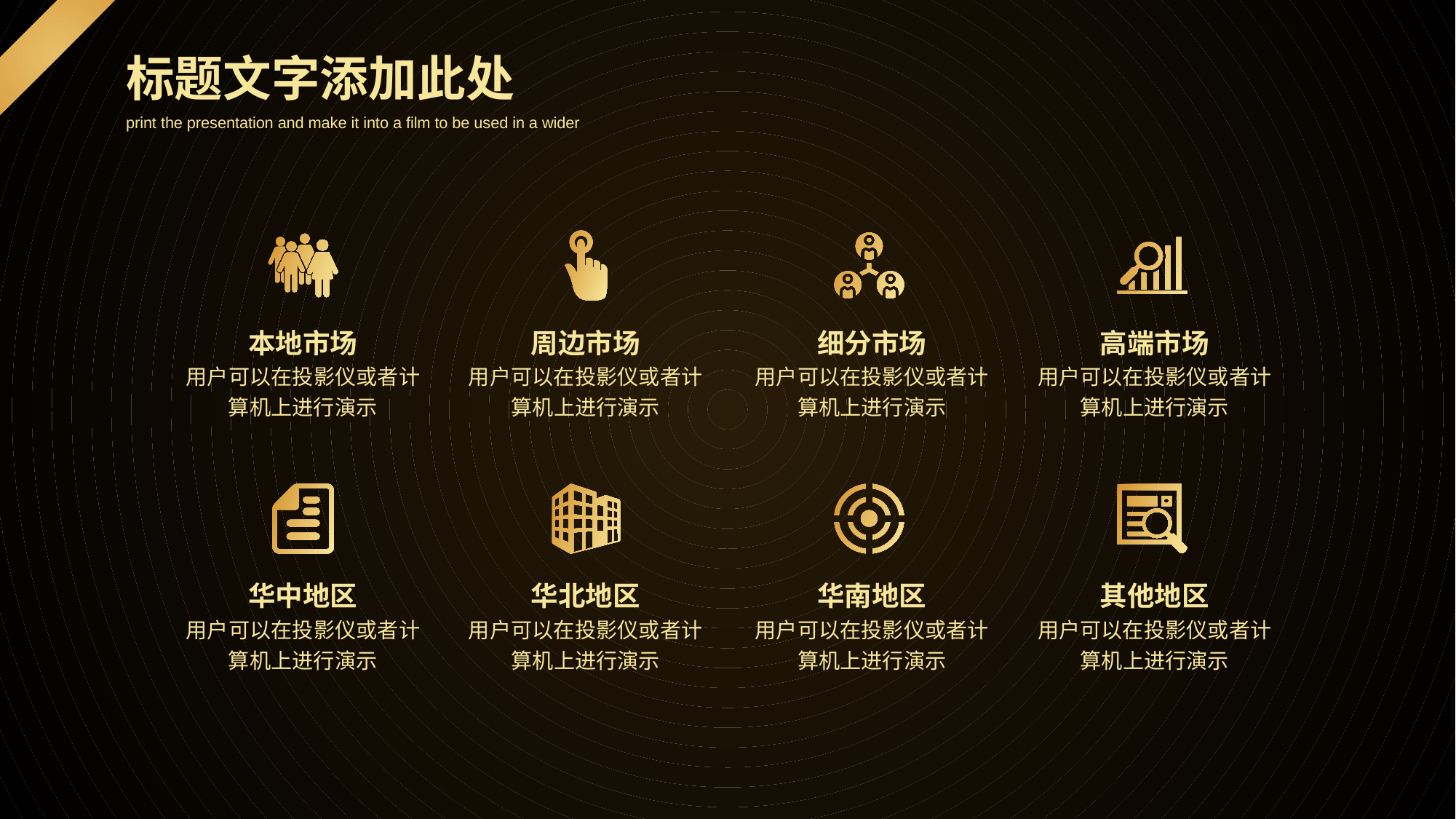

标题文字添加此处
print the presentation and make it into a film to be used in a wider

本地市场
用户可以在投影仪或者计算机上进行演示
周边市场
用户可以在投影仪或者计算机上进行演示
细分市场
用户可以在投影仪或者计算机上进行演示
高端市场
用户可以在投影仪或者计算机上进行演示

华中地区
用户可以在投影仪或者计算机上进行演示
华北地区
用户可以在投影仪或者计算机上进行演示
华南地区
用户可以在投影仪或者计算机上进行演示
其他地区
用户可以在投影仪或者计算机上进行演示